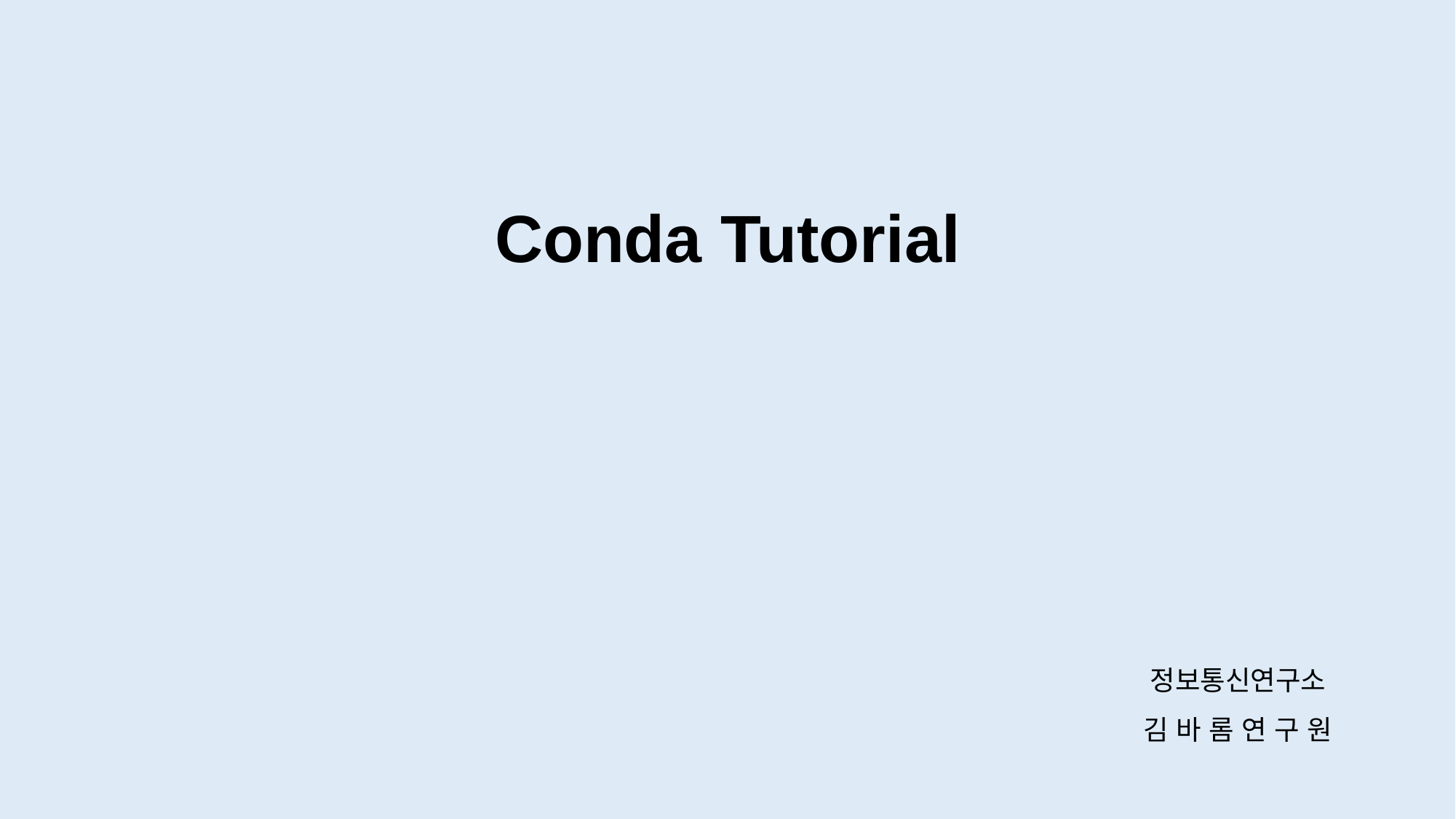

Conda Tutorial
정보통신연구소
김 바 롬 연 구 원